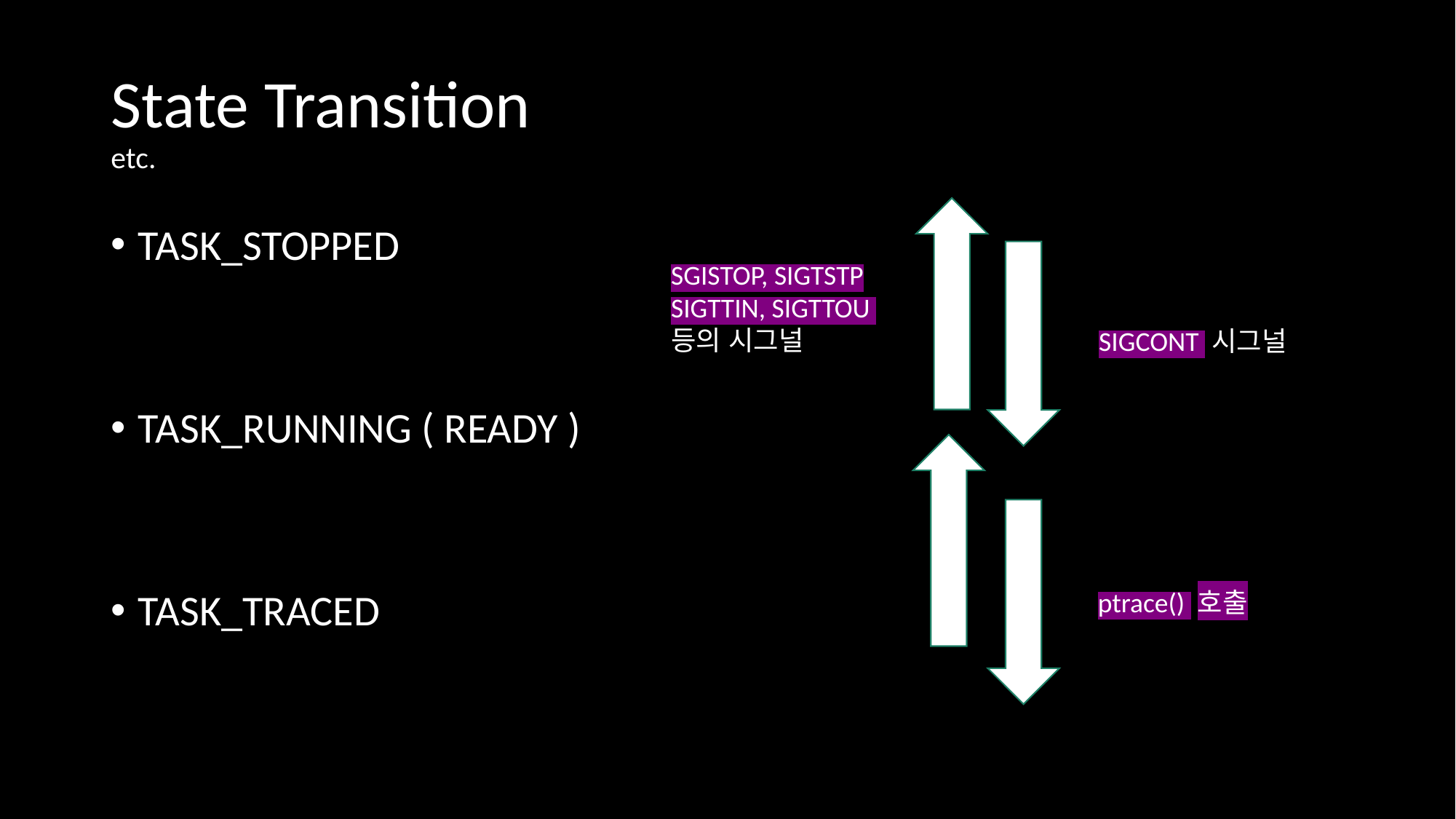

# State Transition etc.

TASK_STOPPED

TASK_RUNNING ( READY )

TASK_TRACED

SGISTOP, SIGTSTP
SIGTTIN, SIGTTOU
등의 시그널
SIGCONT 시그널

ptrace() 호출